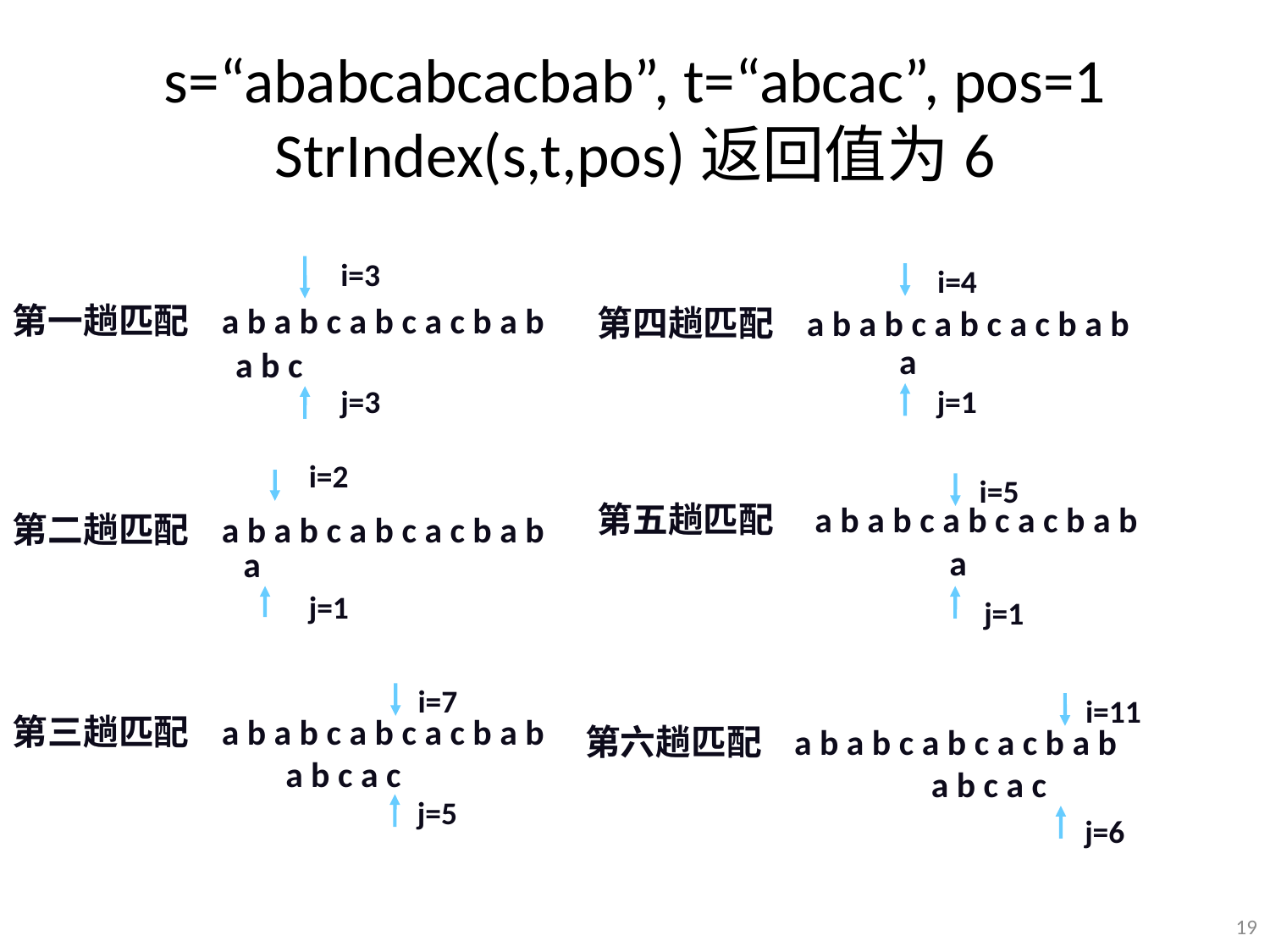

# s=“ababcabcacbab”, t=“abcac”, pos=1 StrIndex(s,t,pos)返回值为6
i=3

第一趟匹配   a b a b c a b c a c b a b
 a b c
j=3

i=4

第四趟匹配   a b a b c a b c a c b a b
 a
j=1

i=2

第二趟匹配   a b a b c a b c a c b a b
  a
j=1

i=5

第五趟匹配    a b a b c a b c a c b a b
 a

j=1
i=7

第三趟匹配   a b a b c a b c a c b a b
 a b c a c
j=5

i=11

第六趟匹配   a b a b c a b c a c b a b
a b c a c
j=6

19